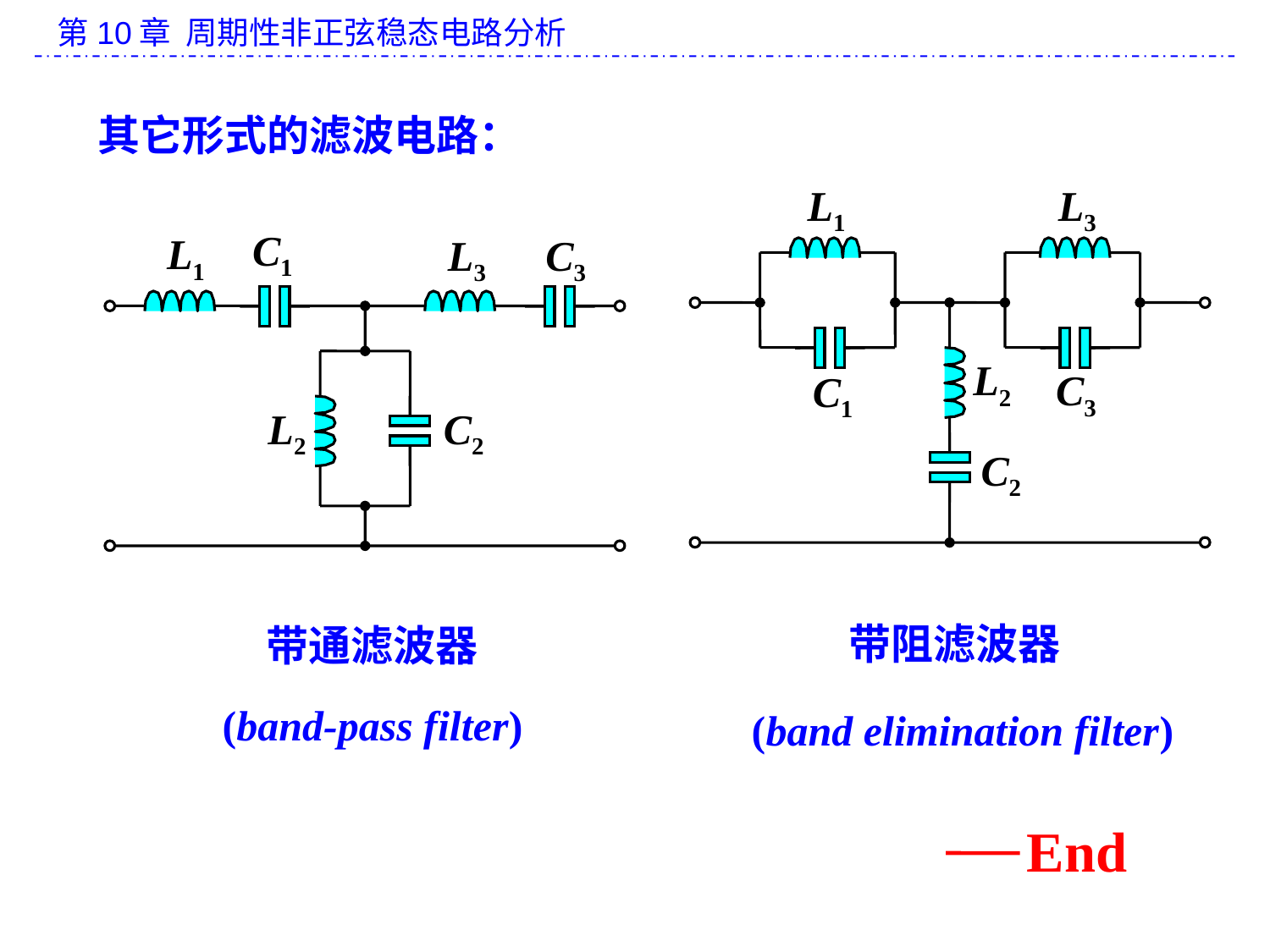

其它形式的滤波电路：
L1
L3

L2

C3
C1

C2

C1
L1
L3
C3

L2

C2

带阻滤波器
带通滤波器
(band-pass filter)
(band elimination filter)
End